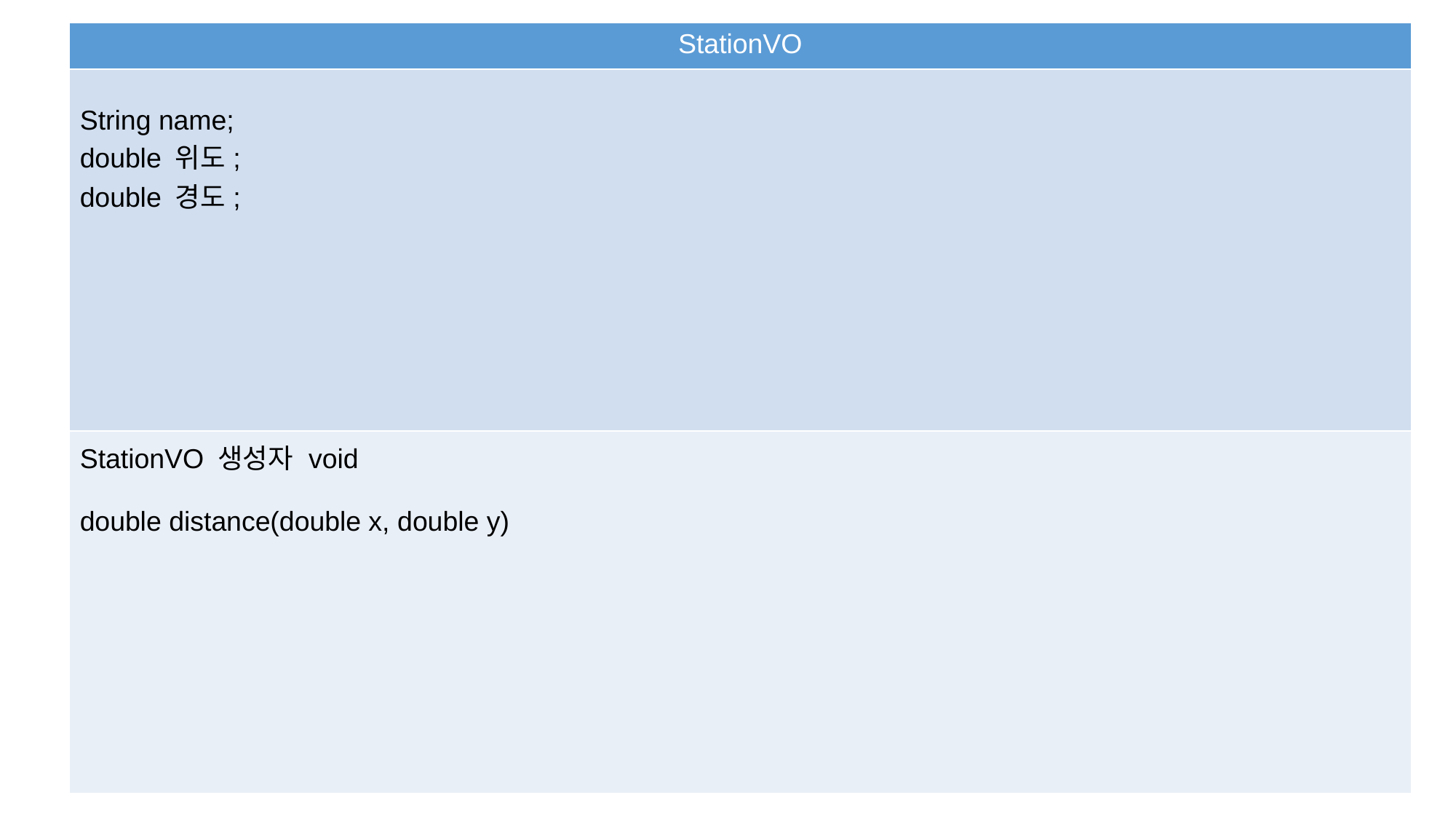

| StationVO |
| --- |
| String name; double 위도; double 경도; |
| StationVO 생성자 void double distance(double x, double y) |